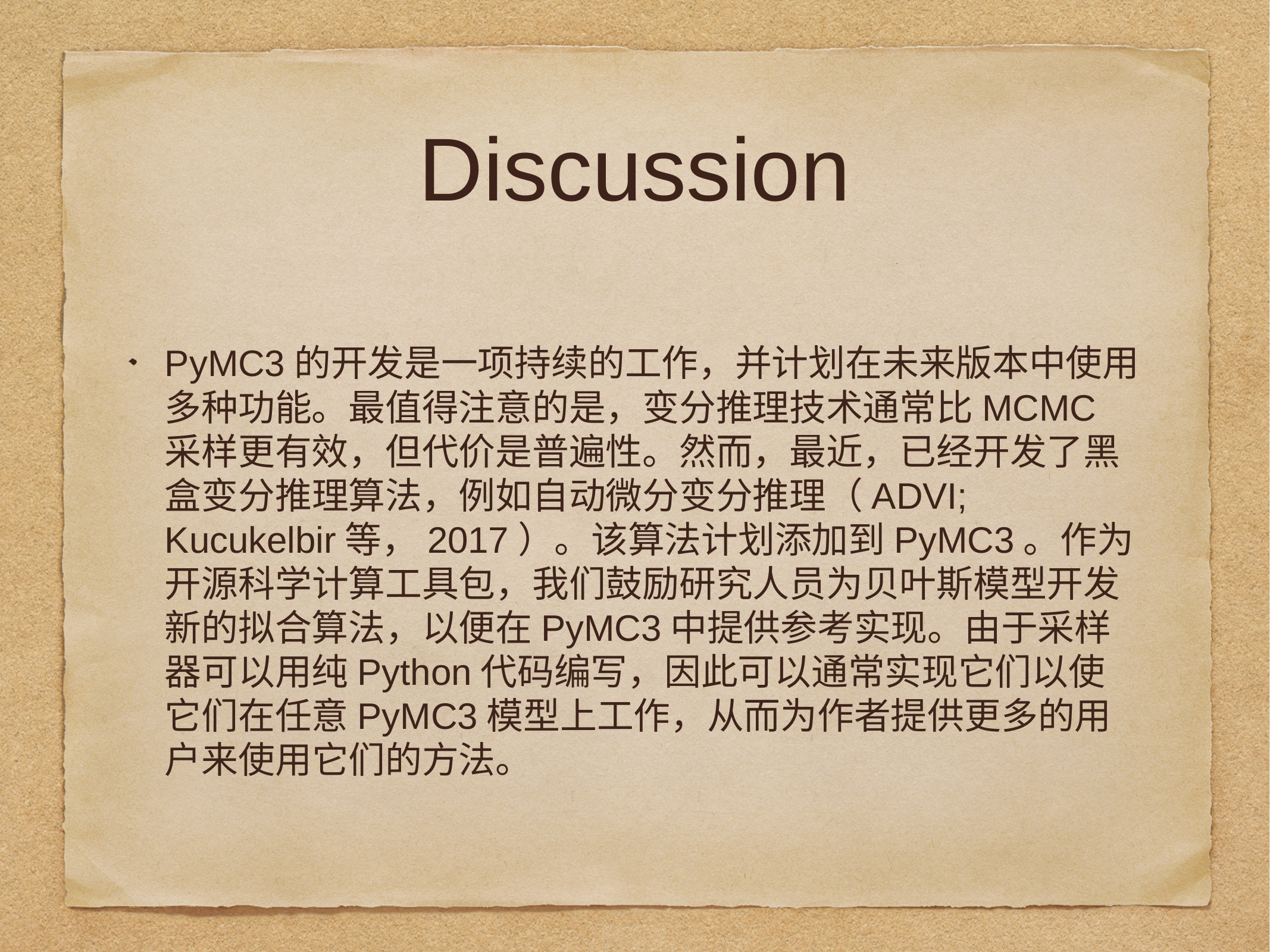

# Discussion
PyMC3的开发是一项持续的工作，并计划在未来版本中使用多种功能。最值得注意的是，变分推理技术通常比MCMC采样更有效，但代价是普遍性。然而，最近，已经开发了黑盒变分推理算法，例如自动微分变分推理（ADVI; Kucukelbir等，2017）。该算法计划添加到PyMC3。作为开源科学计算工具包，我们鼓励研究人员为贝叶斯模型开发新的拟合算法，以便在PyMC3中提供参考实现。由于采样器可以用纯Python代码编写，因此可以通常实现它们以使它们在任意PyMC3模型上工作，从而为作者提供更多的用户来使用它们的方法。